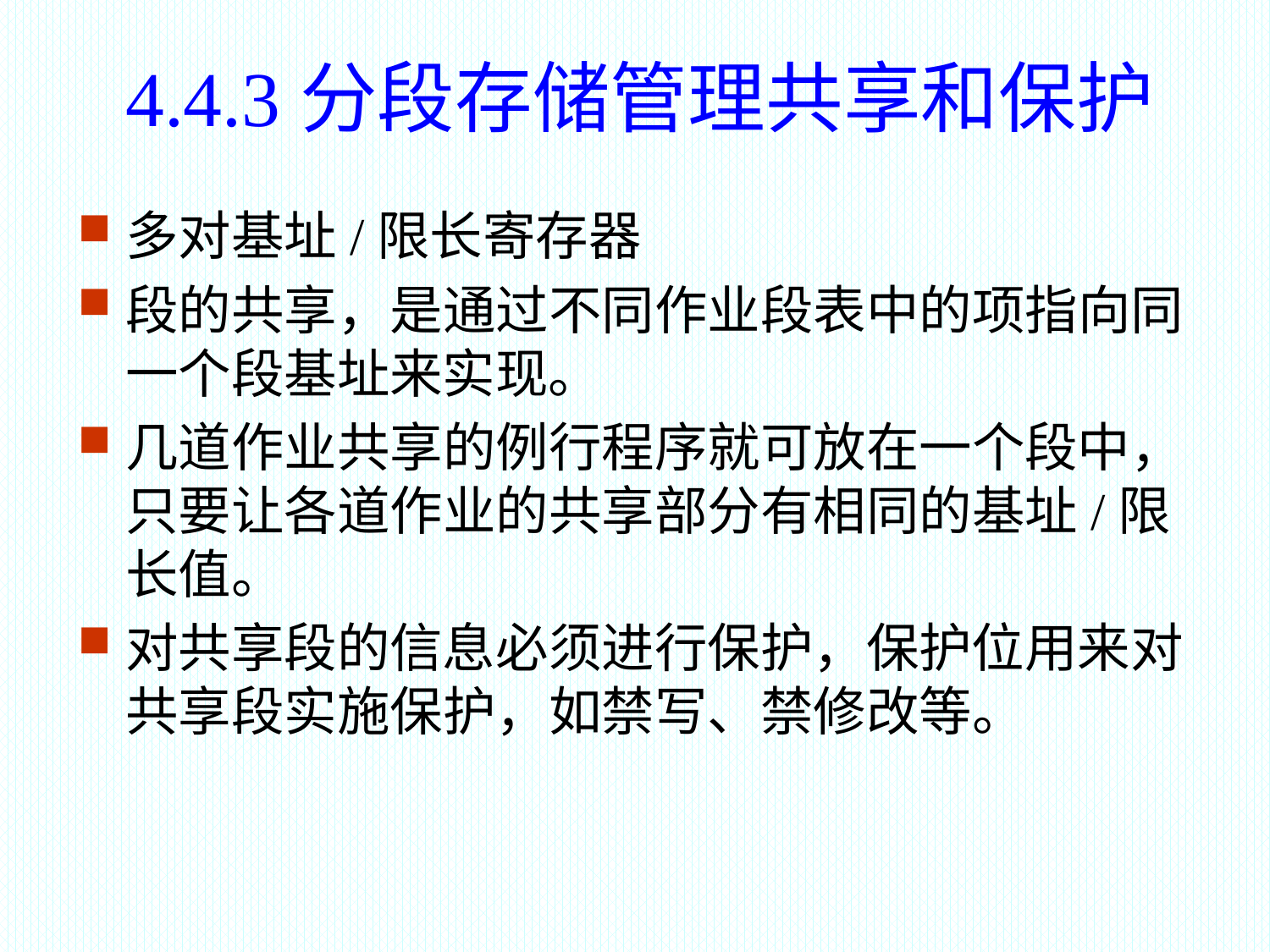

4.4.3分段存储管理共享和保护
多对基址/限长寄存器
段的共享，是通过不同作业段表中的项指向同一个段基址来实现。
几道作业共享的例行程序就可放在一个段中，只要让各道作业的共享部分有相同的基址/限长值。
对共享段的信息必须进行保护，保护位用来对共享段实施保护，如禁写、禁修改等。